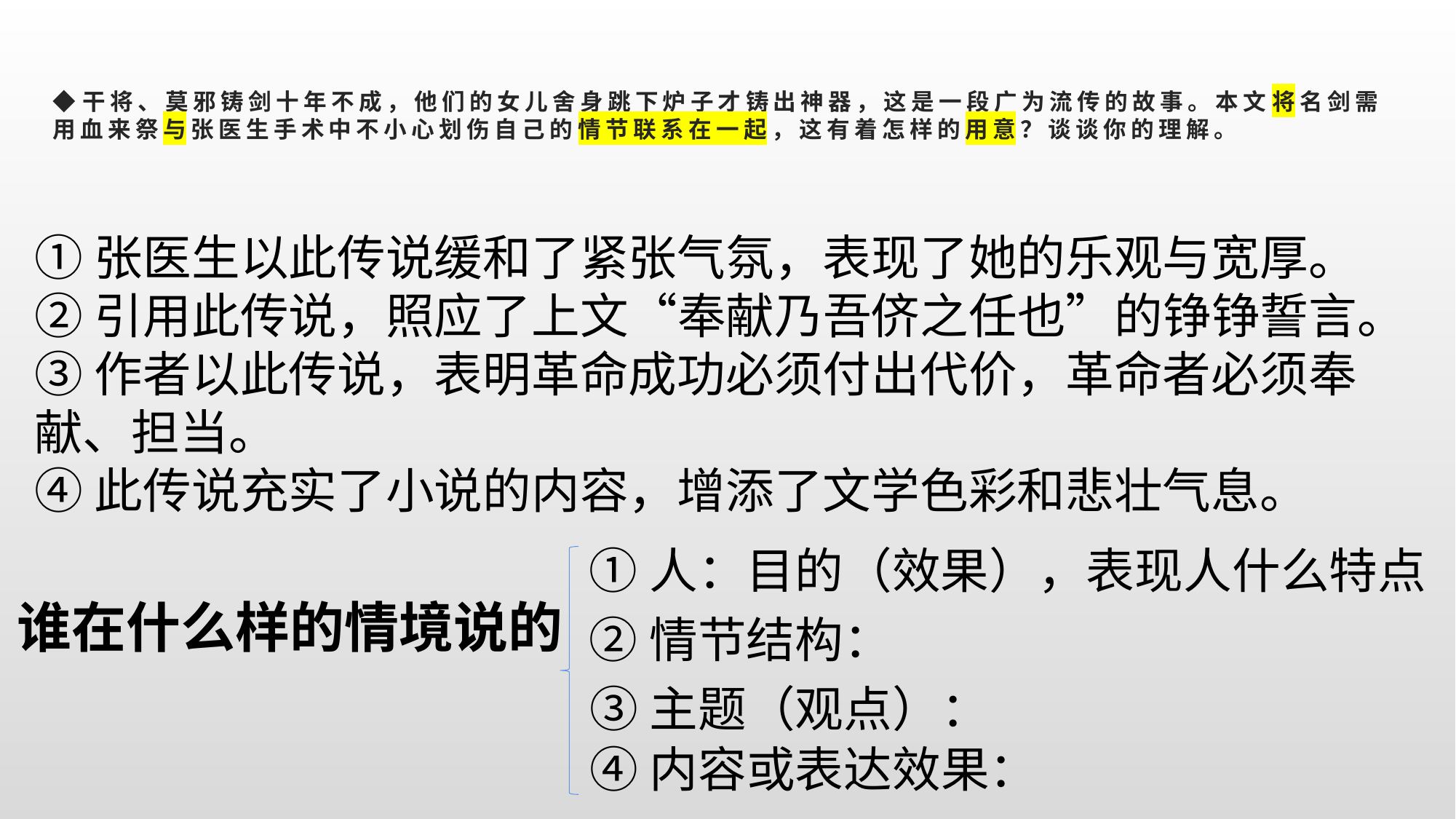

# ◆干将、莫邪铸剑十年不成，他们的女儿舍身跳下炉子才铸出神器，这是一段广为流传的故事。本文将名剑需用血来祭与张医生手术中不小心划伤自己的情节联系在一起，这有着怎样的用意？谈谈你的理解。
①张医生以此传说缓和了紧张气氛，表现了她的乐观与宽厚。②引用此传说，照应了上文“奉献乃吾侪之任也”的铮铮誓言。③作者以此传说，表明革命成功必须付出代价，革命者必须奉献、担当。④此传说充实了小说的内容，增添了文学色彩和悲壮气息。
①人：目的（效果），表现人什么特点

谁在什么样的情境说的
②情节结构：
③主题（观点）：
④内容或表达效果：